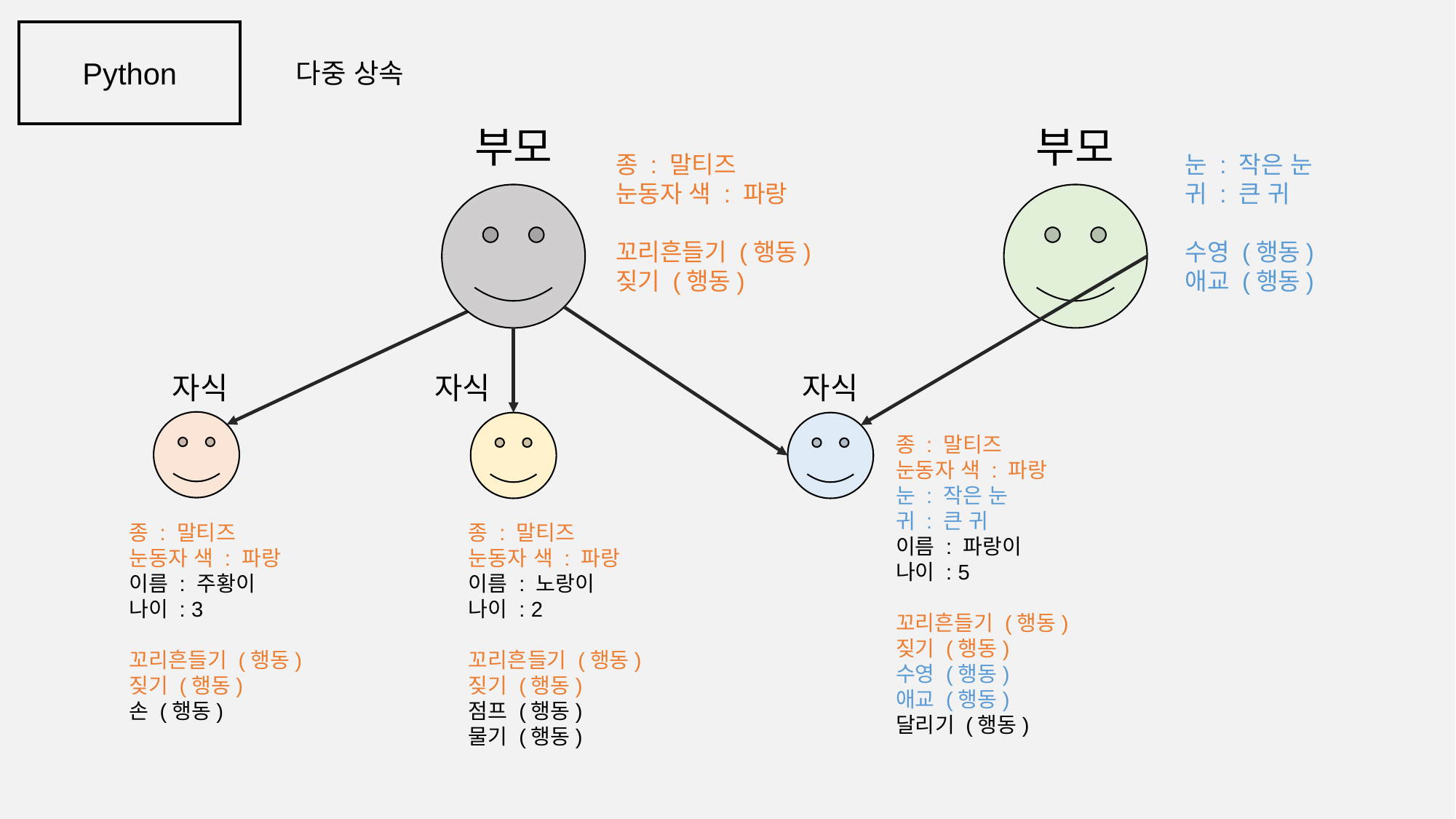

Python
다중 상속
부모
부모
종 : 말티즈
눈동자 색 : 파랑

꼬리흔들기 (행동)
짖기 (행동)
눈 : 작은 눈
귀 : 큰 귀

수영 (행동)
애교 (행동)

자식
자식
자식
   '"

종 : 말티즈
눈동자 색 : 파랑
눈 : 작은 눈
귀 : 큰 귀
이름 : 파랑이
나이 : 5

꼬리흔들기 (행동)
짖기 (행동)
수영 (행동)
애교 (행동)
달리기 (행동)
종 : 말티즈
눈동자 색 : 파랑
이름 : 주황이
나이 : 3

꼬리흔들기 (행동)
짖기 (행동)
손 (행동)
종 : 말티즈
눈동자 색 : 파랑
이름 : 노랑이
나이 : 2

꼬리흔들기 (행동)
짖기 (행동)
점프 (행동)
물기 (행동)